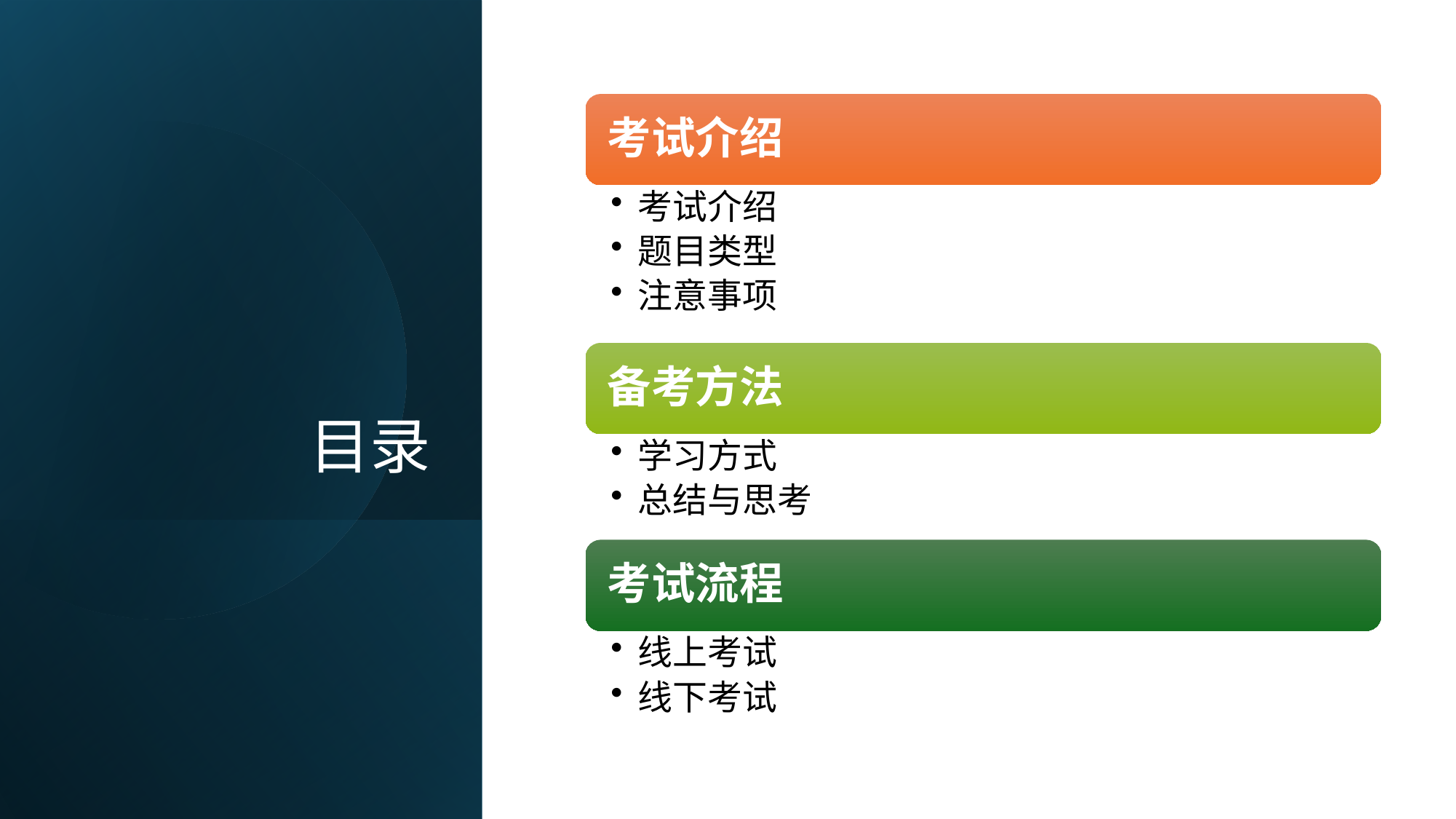

考试介绍
考试介绍
题目类型
注意事项
备考方法
学习方式
总结与思考
考试流程
线上考试
线下考试

# 目录